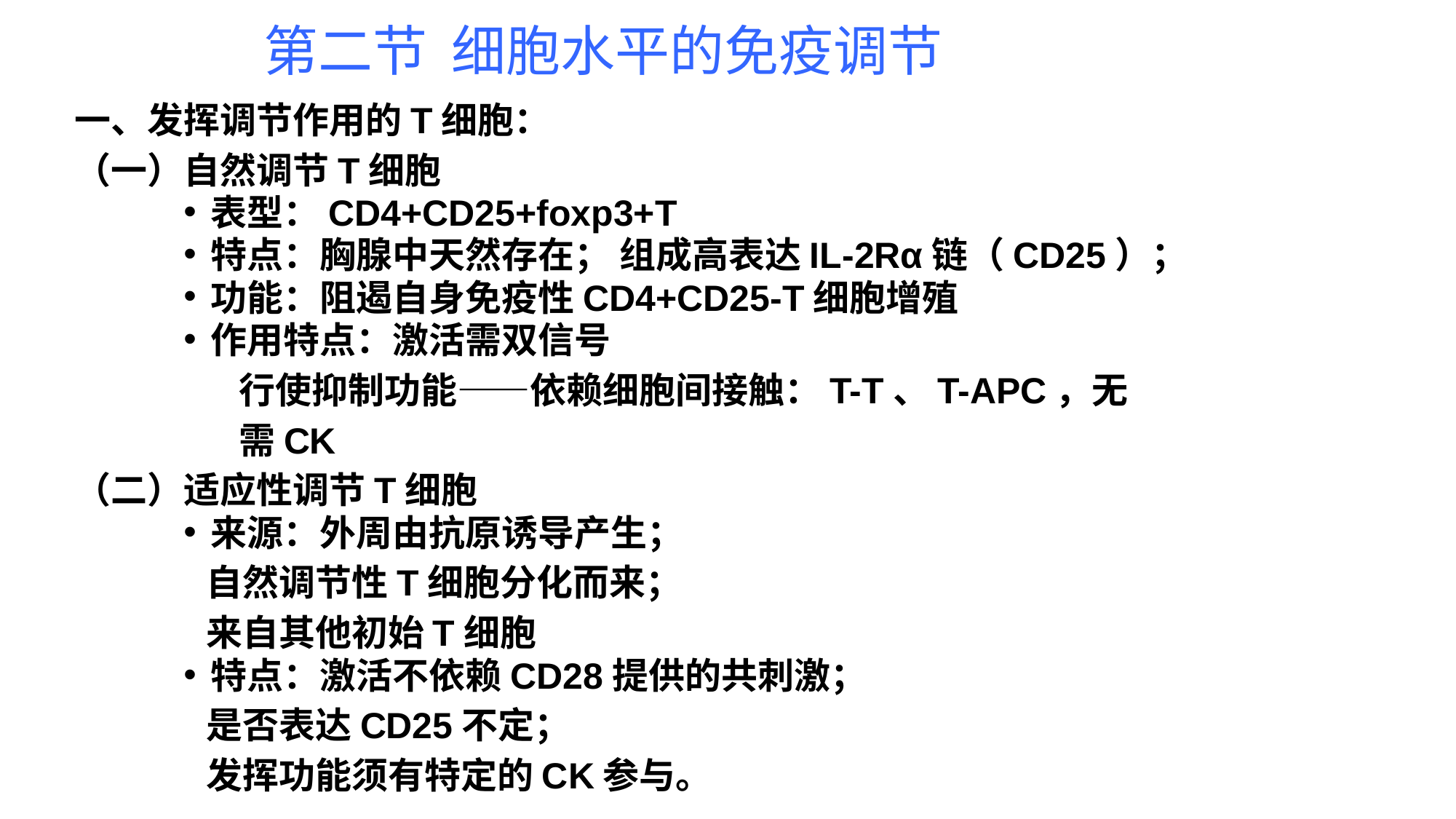

第二节  细胞水平的免疫调节
一、发挥调节作用的T细胞：
（一）自然调节T细胞
表型：CD4+CD25+foxp3+T
特点：胸腺中天然存在； 组成高表达IL-2Rα链（CD25）；
功能：阻遏自身免疫性CD4+CD25-T细胞增殖
作用特点：激活需双信号
                   行使抑制功能——依赖细胞间接触：T-T、T-APC，无
                   需CK
（二）适应性调节T细胞
来源：外周由抗原诱导产生；
               自然调节性T细胞分化而来；
               来自其他初始T细胞
特点：激活不依赖CD28提供的共刺激；
               是否表达CD25不定；
               发挥功能须有特定的CK参与。